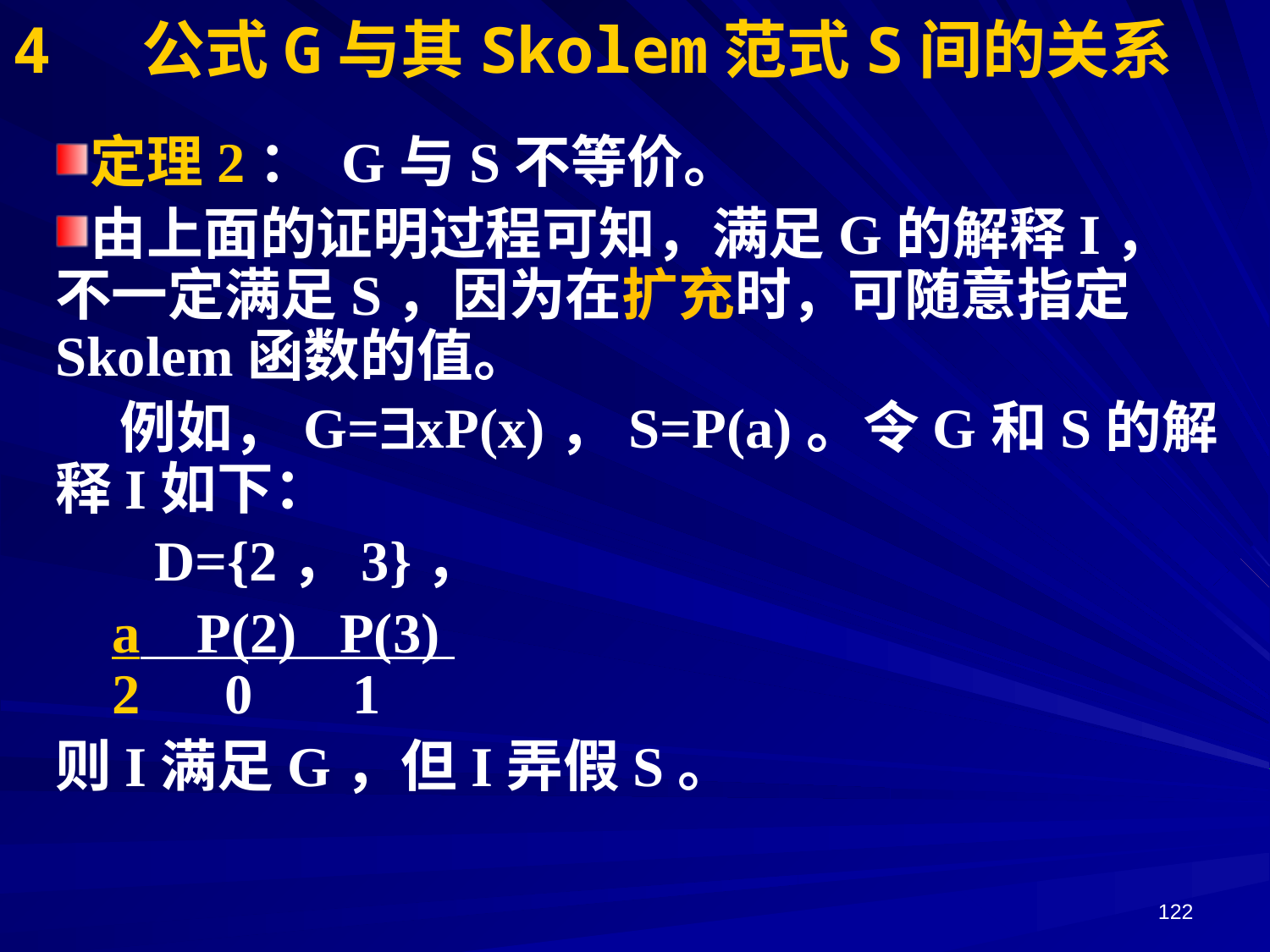

# 4  公式G与其Skolem范式S间的关系
定理2： G与S不等价。
由上面的证明过程可知，满足G的解释I，不一定满足S，因为在扩充时，可随意指定Skolem函数的值。
    例如，G=∃xP(x)，S=P(a)。令G和S的解释I如下：
       D={2，3}，
    a    P(2)   P(3)
    2      0       1
则I满足G，但I弄假S。
122